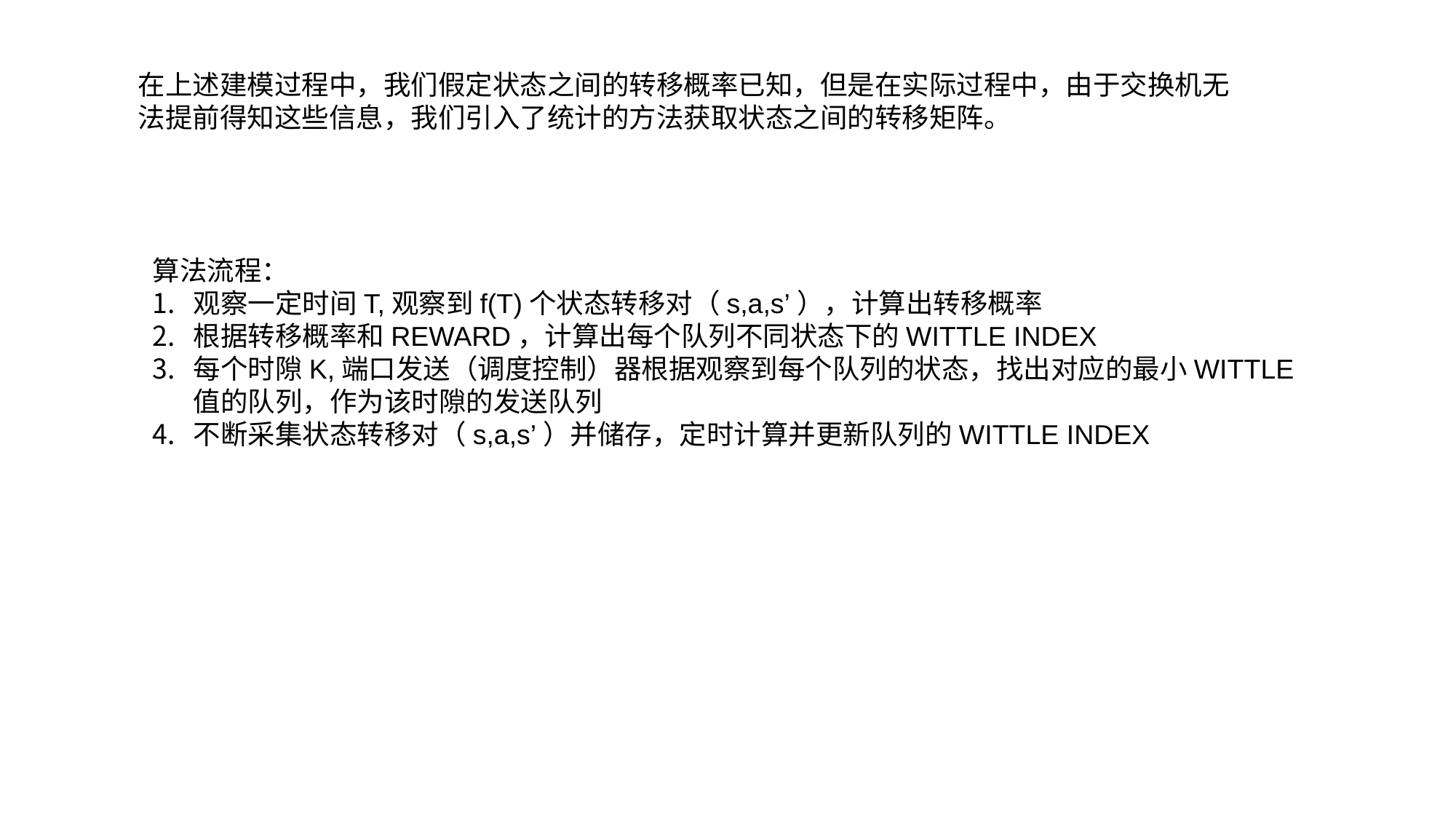

在上述建模过程中，我们假定状态之间的转移概率已知，但是在实际过程中，由于交换机无法提前得知这些信息，我们引入了统计的方法获取状态之间的转移矩阵。
算法流程：
观察一定时间T,观察到f(T)个状态转移对（s,a,s’），计算出转移概率
根据转移概率和REWARD，计算出每个队列不同状态下的WITTLE INDEX
每个时隙K,端口发送（调度控制）器根据观察到每个队列的状态，找出对应的最小WITTLE值的队列，作为该时隙的发送队列
不断采集状态转移对（s,a,s’）并储存，定时计算并更新队列的WITTLE INDEX